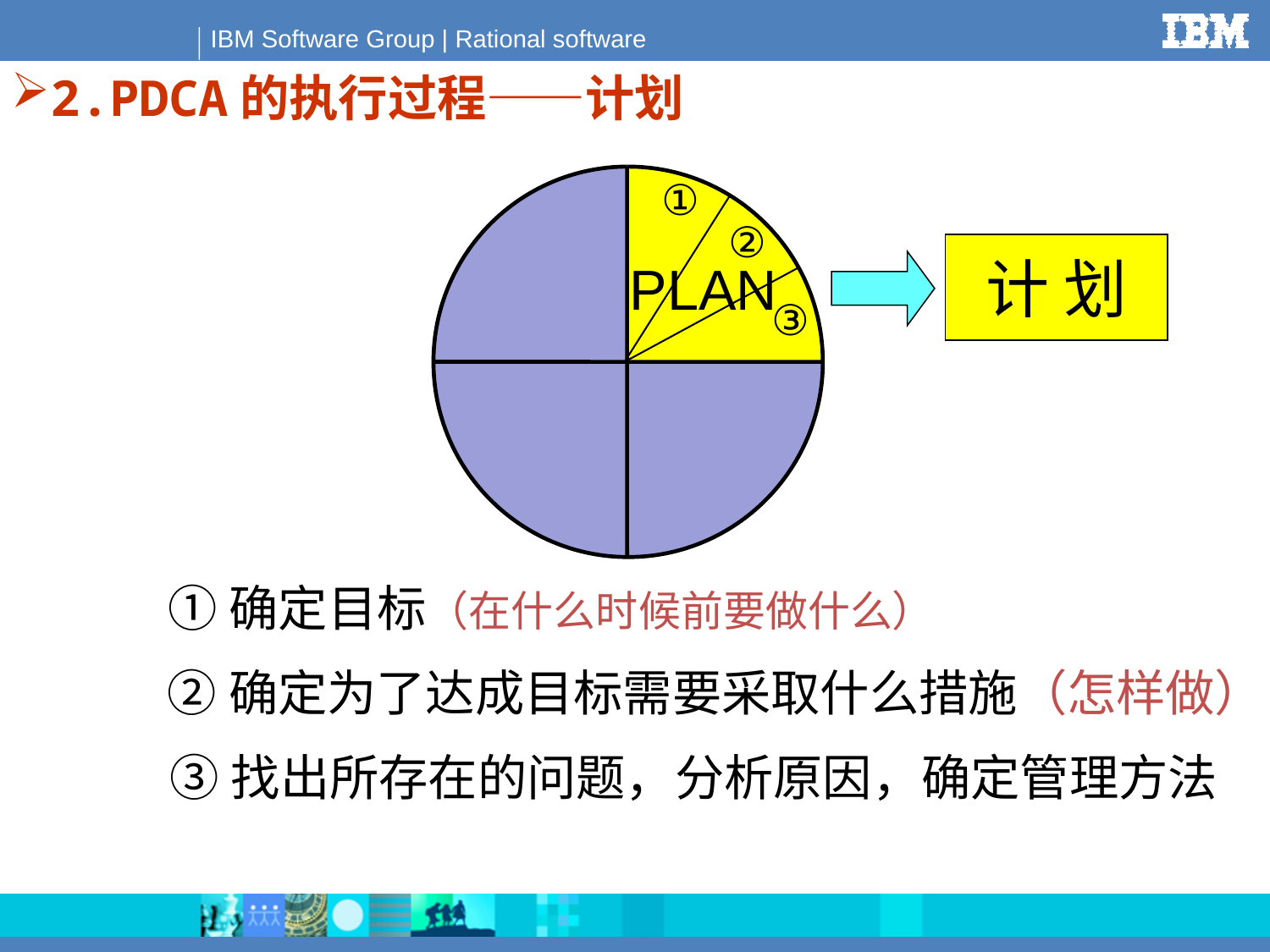

2.PDCA的执行过程——计划

①

②
计 划
PLAN

③
①确定目标（在什么时候前要做什么）
②确定为了达成目标需要采取什么措施（怎样做）
③找出所存在的问题，分析原因，确定管理方法